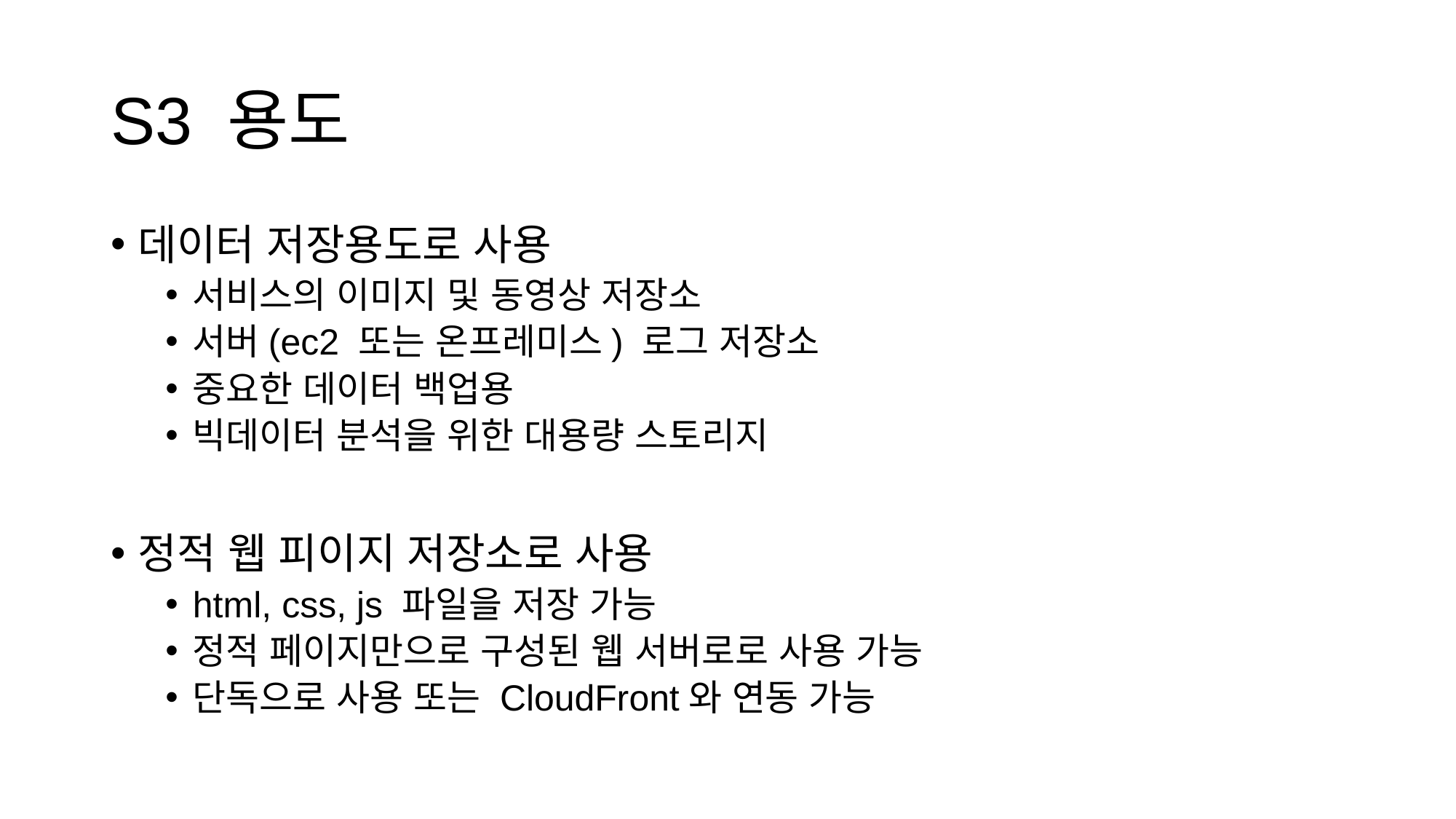

# S3 용도
데이터 저장용도로 사용
서비스의 이미지 및 동영상 저장소
서버(ec2 또는 온프레미스) 로그 저장소
중요한 데이터 백업용
빅데이터 분석을 위한 대용량 스토리지

정적 웹 피이지 저장소로 사용
html, css, js 파일을 저장 가능
정적 페이지만으로 구성된 웹 서버로로 사용 가능
단독으로 사용 또는 CloudFront와 연동 가능